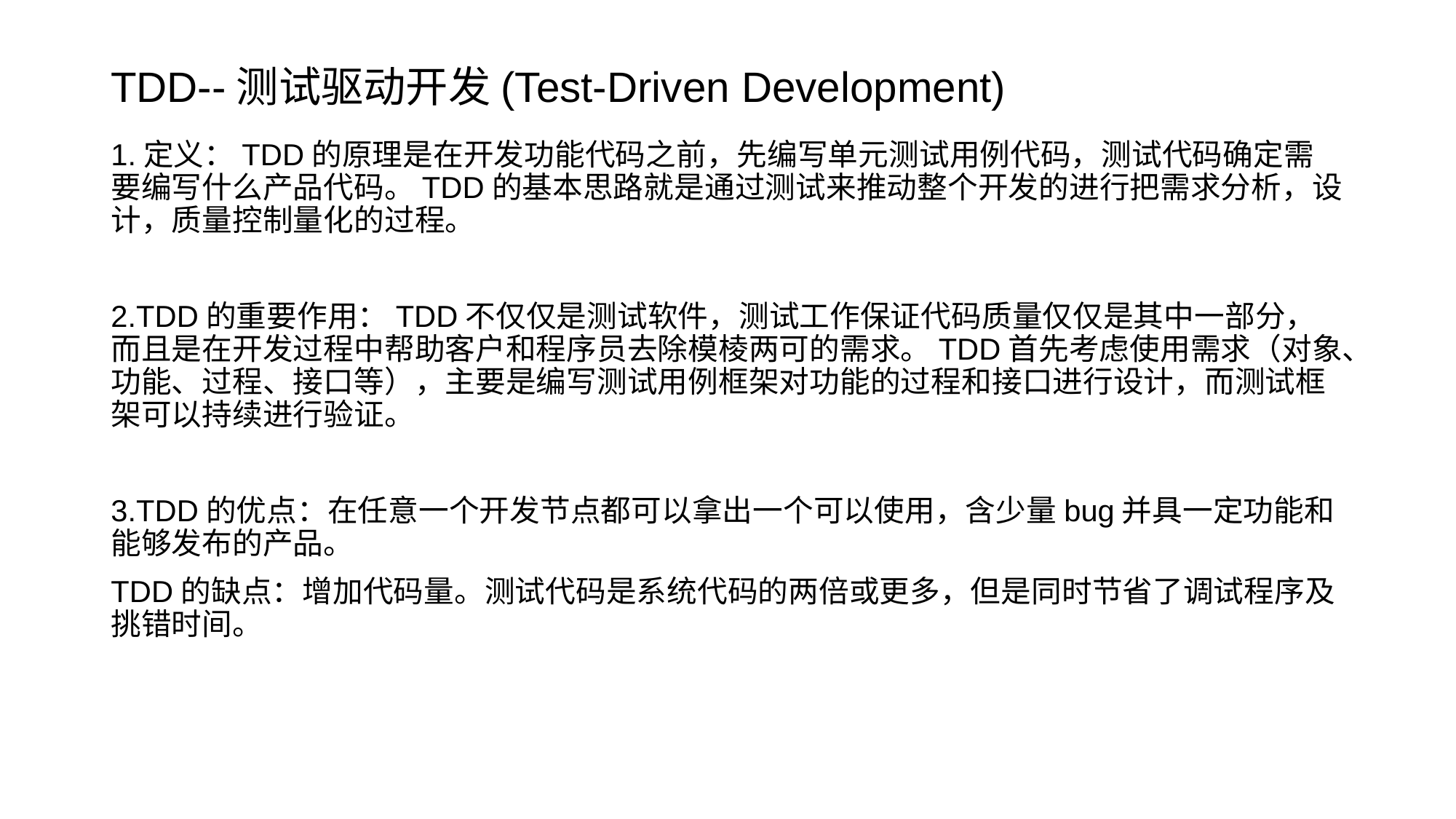

# TDD--测试驱动开发(Test-Driven Development)
1.定义：TDD的原理是在开发功能代码之前，先编写单元测试用例代码，测试代码确定需要编写什么产品代码。TDD的基本思路就是通过测试来推动整个开发的进行把需求分析，设计，质量控制量化的过程。

2.TDD的重要作用：TDD不仅仅是测试软件，测试工作保证代码质量仅仅是其中一部分，而且是在开发过程中帮助客户和程序员去除模棱两可的需求。TDD首先考虑使用需求（对象、功能、过程、接口等），主要是编写测试用例框架对功能的过程和接口进行设计，而测试框架可以持续进行验证。

3.TDD的优点：在任意一个开发节点都可以拿出一个可以使用，含少量bug并具一定功能和能够发布的产品。
TDD的缺点：增加代码量。测试代码是系统代码的两倍或更多，但是同时节省了调试程序及挑错时间。